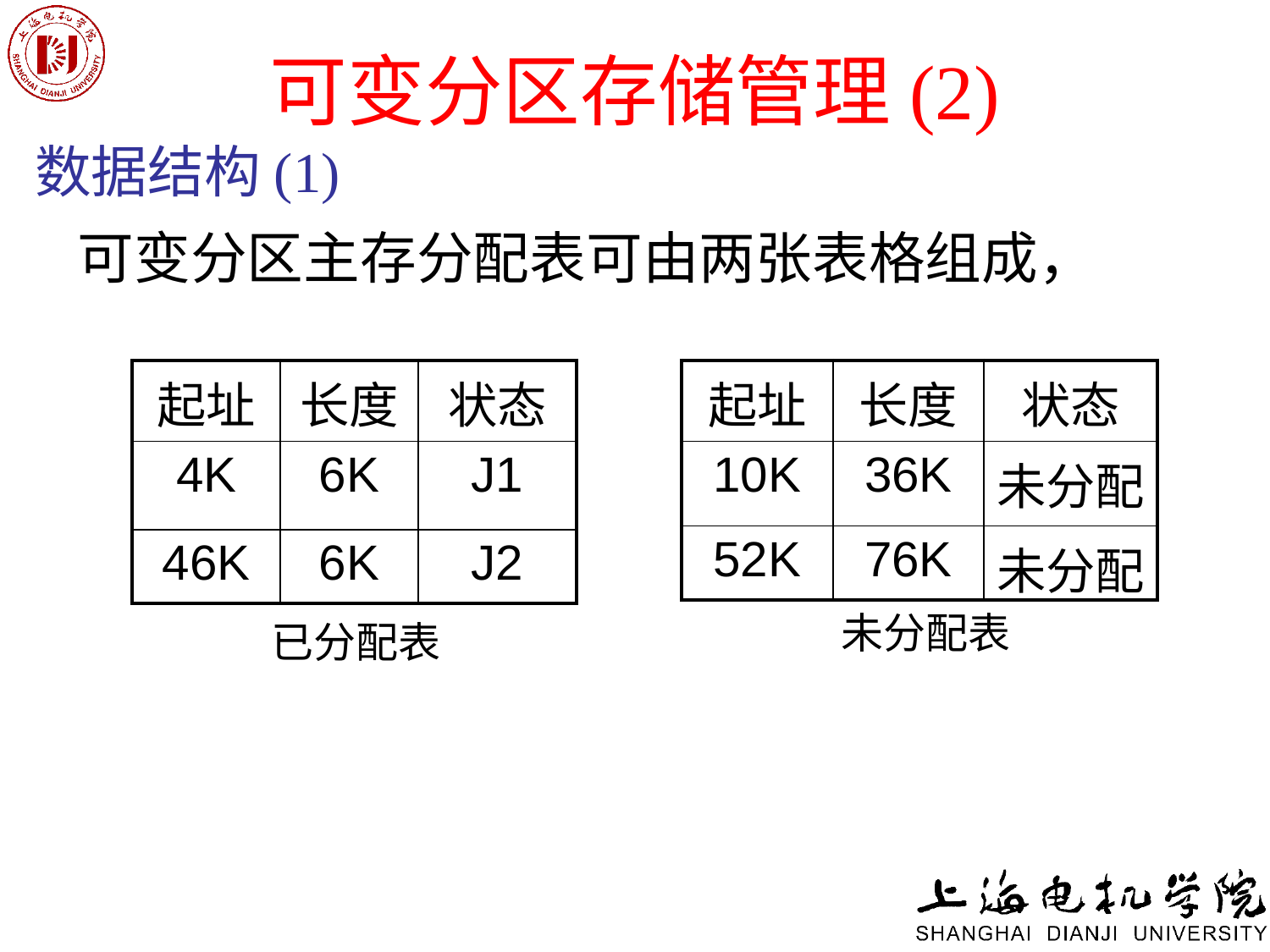

# 可变分区存储管理(2)
数据结构(1)
可变分区主存分配表可由两张表格组成，
| 起址 | 长度 | 状态 |
| --- | --- | --- |
| 4K | 6K | J1 |
| 46K | 6K | J2 |
| 起址 | 长度 | 状态 |
| --- | --- | --- |
| 10K | 36K | 未分配 |
| 52K | 76K | 未分配 |
未分配表
已分配表